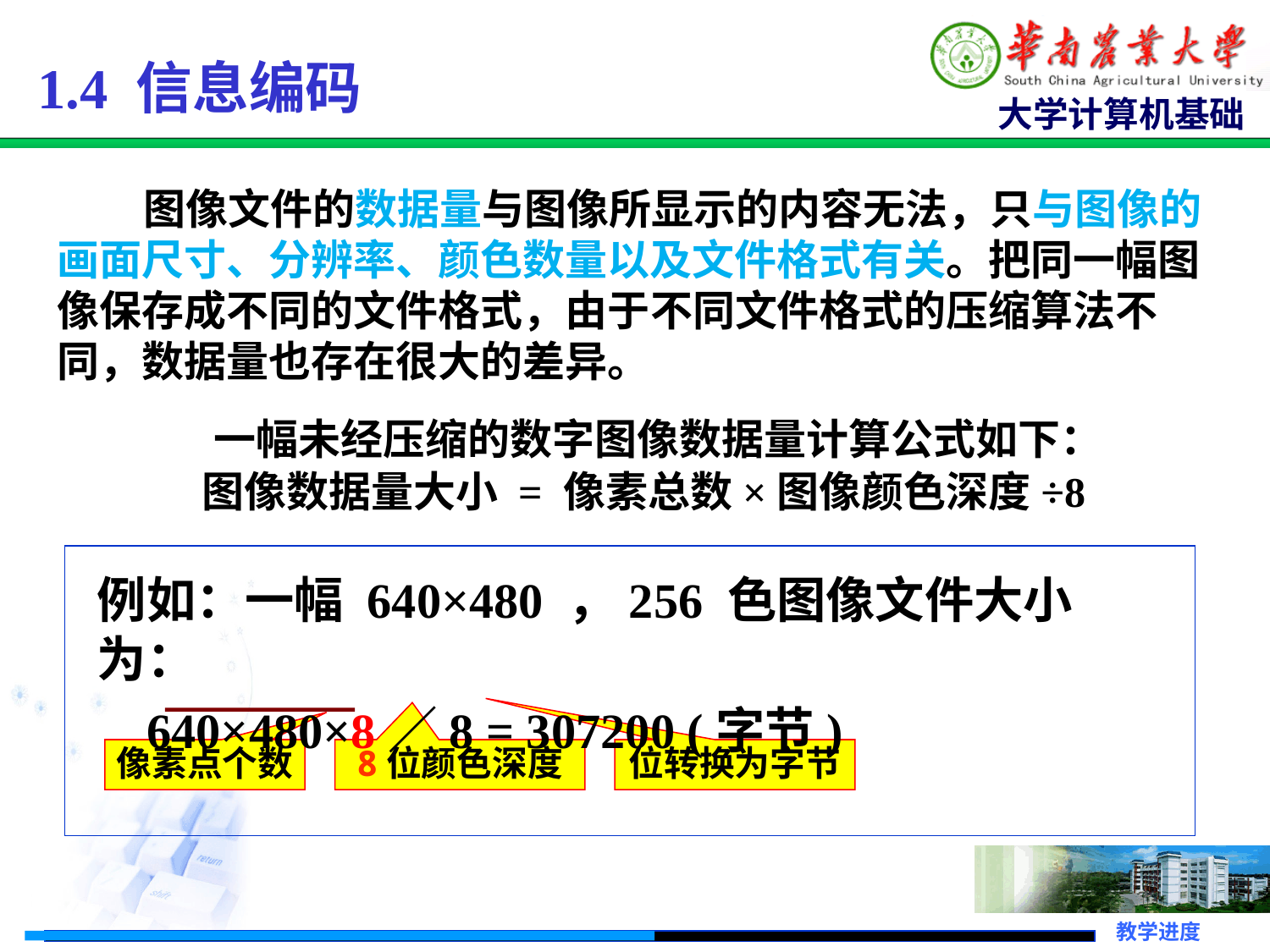

1.4 信息编码
        图像文件的数据量与图像所显示的内容无法，只与图像的画面尺寸、分辨率、颜色数量以及文件格式有关。把同一幅图像保存成不同的文件格式，由于不同文件格式的压缩算法不同，数据量也存在很大的差异。
        一幅未经压缩的数字图像数据量计算公式如下：
     图像数据量大小 = 像素总数×图像颜色深度÷8

例如：一幅 640×480 ，256 色图像文件大小为：
    640×480×8／8 = 307200 (字节)

像素点个数
8位颜色深度
位转换为字节